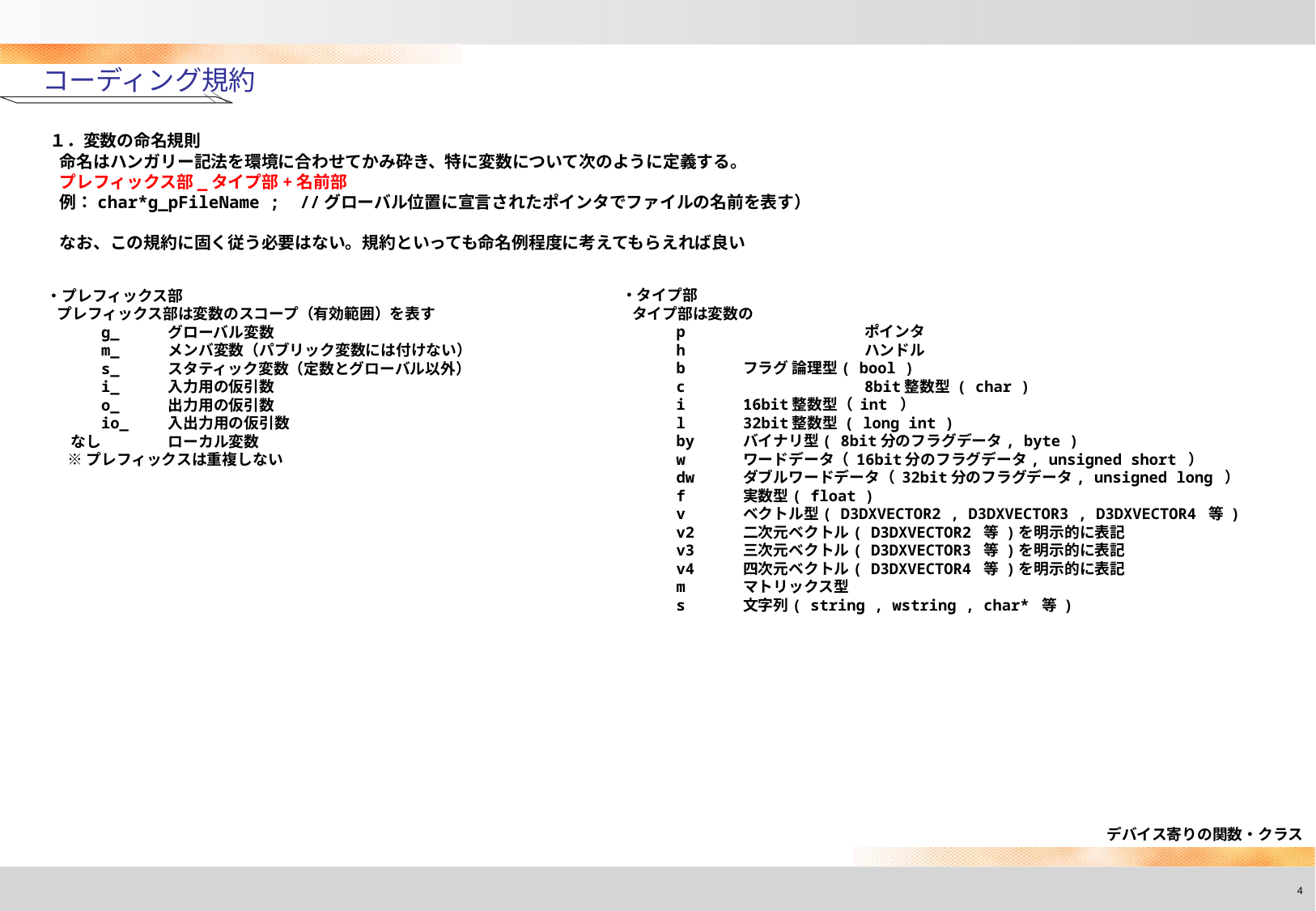

コーディング規約

 １．変数の命名規則
    命名はハンガリー記法を環境に合わせてかみ砕き、特に変数について次のように定義する。
    プレフィックス部_タイプ部+名前部
    例：char*g_pFileName ;  //グローバル位置に宣言されたポインタでファイルの名前を表す）

    なお、この規約に固く従う必要はない。規約といっても命名例程度に考えてもらえれば良い

・プレフィックス部
  プレフィックス部は変数のスコープ（有効範囲）を表す
      g_	グローバル変数
      m_	メンバ変数（パブリック変数には付けない）
      s_	スタティック変数（定数とグローバル以外）
      i_	入力用の仮引数
      o_	出力用の仮引数
      io_	入出力用の仮引数
      なし 	ローカル変数
      ※プレフィックスは重複しない

・タイプ部
  タイプ部は変数の
      p        	ポインタ
      h        	ハンドル
      b	フラグ 論理型( bool )
      c        	8bit整数型 ( char )
      i	16bit整数型（ int ）
      l	32bit整数型 ( long int )
      by	バイナリ型( 8bit分のフラグデータ, byte )
      w	ワードデータ（ 16bit分のフラグデータ, unsigned short ）
      dw	ダブルワードデータ（ 32bit分のフラグデータ, unsigned long ）
      f	実数型( float )
      v	ベクトル型( D3DXVECTOR2 , D3DXVECTOR3 , D3DXVECTOR4 等 )
      v2	二次元ベクトル( D3DXVECTOR2 等 )を明示的に表記
      v3	三次元ベクトル( D3DXVECTOR3 等 )を明示的に表記
      v4	四次元ベクトル( D3DXVECTOR4 等 )を明示的に表記
      m	マトリックス型
      s	文字列( string , wstring , char* 等 )
デバイス寄りの関数・クラス
4